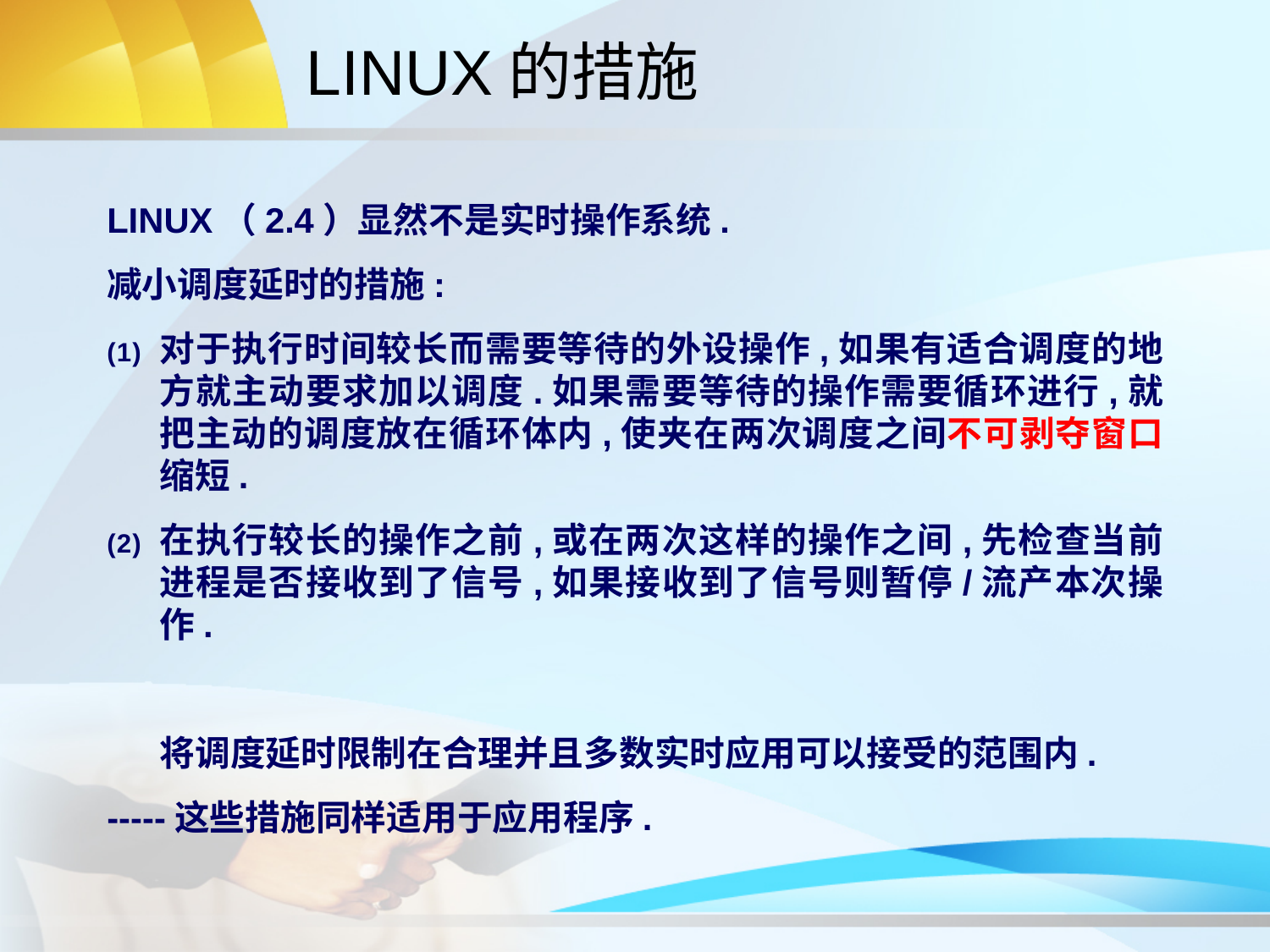

# LINUX的措施
LINUX（2.4）显然不是实时操作系统.
减小调度延时的措施:
对于执行时间较长而需要等待的外设操作,如果有适合调度的地方就主动要求加以调度.如果需要等待的操作需要循环进行,就把主动的调度放在循环体内,使夹在两次调度之间不可剥夺窗口缩短.
在执行较长的操作之前,或在两次这样的操作之间,先检查当前进程是否接收到了信号,如果接收到了信号则暂停/流产本次操作.

	将调度延时限制在合理并且多数实时应用可以接受的范围内.
-----这些措施同样适用于应用程序.